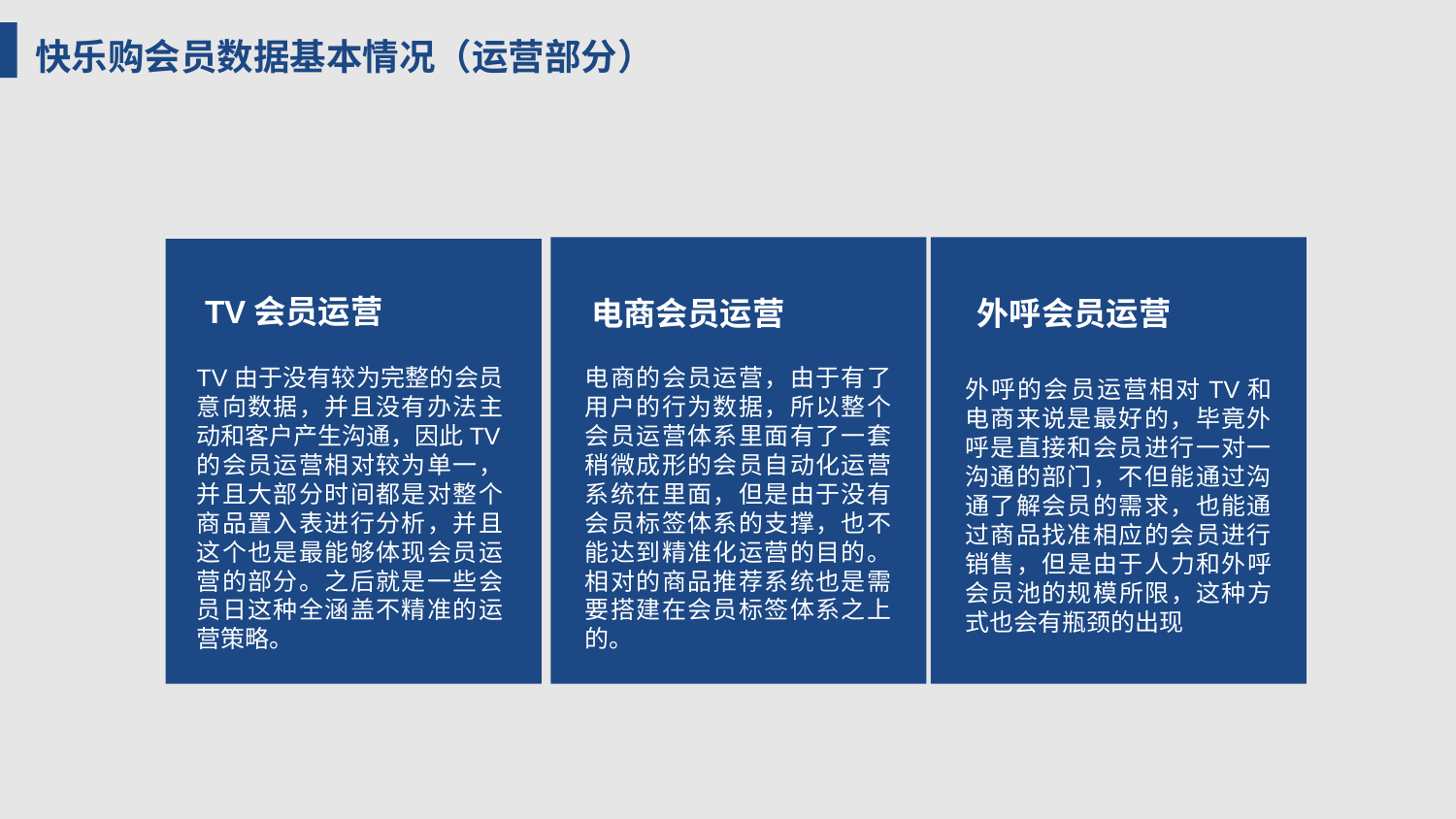

快乐购会员数据基本情况（运营部分）

电商会员运营

外呼会员运营

TV会员运营
TV由于没有较为完整的会员意向数据，并且没有办法主动和客户产生沟通，因此TV的会员运营相对较为单一，并且大部分时间都是对整个商品置入表进行分析，并且这个也是最能够体现会员运营的部分。之后就是一些会员日这种全涵盖不精准的运营策略。
电商的会员运营，由于有了用户的行为数据，所以整个会员运营体系里面有了一套稍微成形的会员自动化运营系统在里面，但是由于没有会员标签体系的支撑，也不能达到精准化运营的目的。相对的商品推荐系统也是需要搭建在会员标签体系之上的。
外呼的会员运营相对TV和电商来说是最好的，毕竟外呼是直接和会员进行一对一沟通的部门，不但能通过沟通了解会员的需求，也能通过商品找准相应的会员进行销售，但是由于人力和外呼会员池的规模所限，这种方式也会有瓶颈的出现